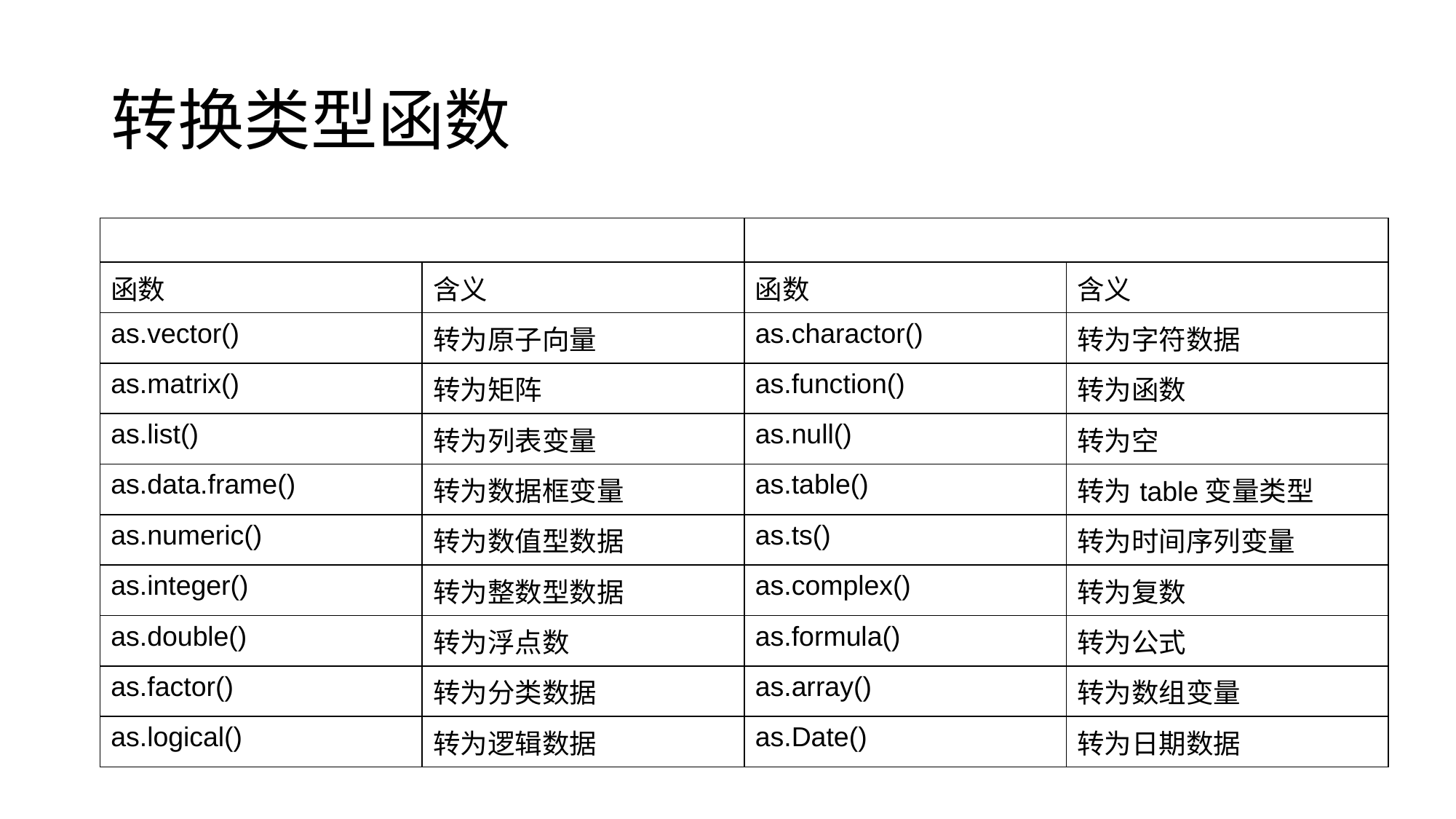

# 转换类型函数
|  |  |  |  |
| --- | --- | --- | --- |
| 函数 | 含义 | 函数 | 含义 |
| as.vector() | 转为原子向量 | as.charactor() | 转为字符数据 |
| as.matrix() | 转为矩阵 | as.function() | 转为函数 |
| as.list() | 转为列表变量 | as.null() | 转为空 |
| as.data.frame() | 转为数据框变量 | as.table() | 转为table变量类型 |
| as.numeric() | 转为数值型数据 | as.ts() | 转为时间序列变量 |
| as.integer() | 转为整数型数据 | as.complex() | 转为复数 |
| as.double() | 转为浮点数 | as.formula() | 转为公式 |
| as.factor() | 转为分类数据 | as.array() | 转为数组变量 |
| as.logical() | 转为逻辑数据 | as.Date() | 转为日期数据 |